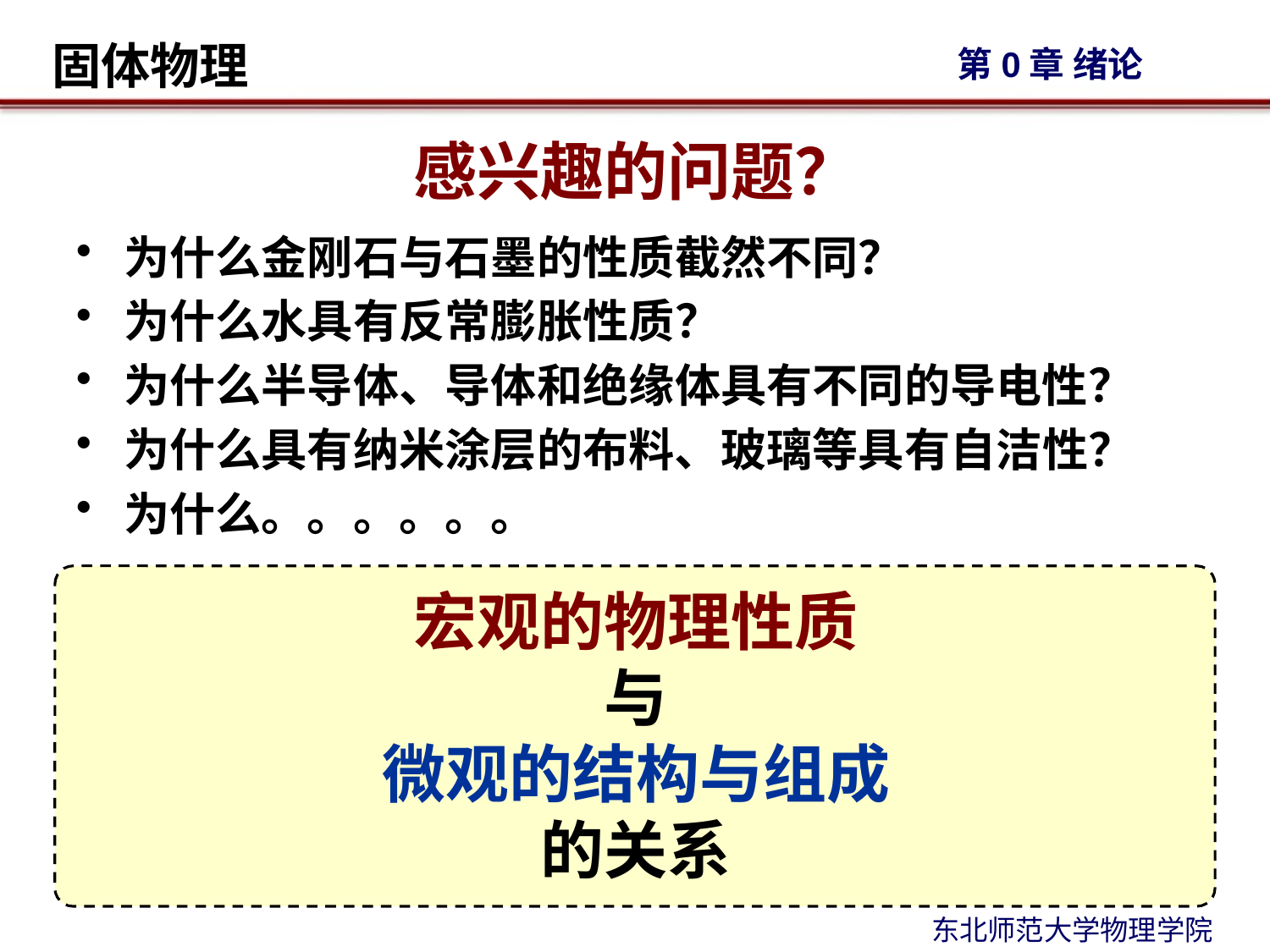

# 感兴趣的问题？
为什么金刚石与石墨的性质截然不同？
为什么水具有反常膨胀性质？
为什么半导体、导体和绝缘体具有不同的导电性？
为什么具有纳米涂层的布料、玻璃等具有自洁性？
为什么。。。。。。

宏观的物理性质
与
微观的结构与组成
的关系